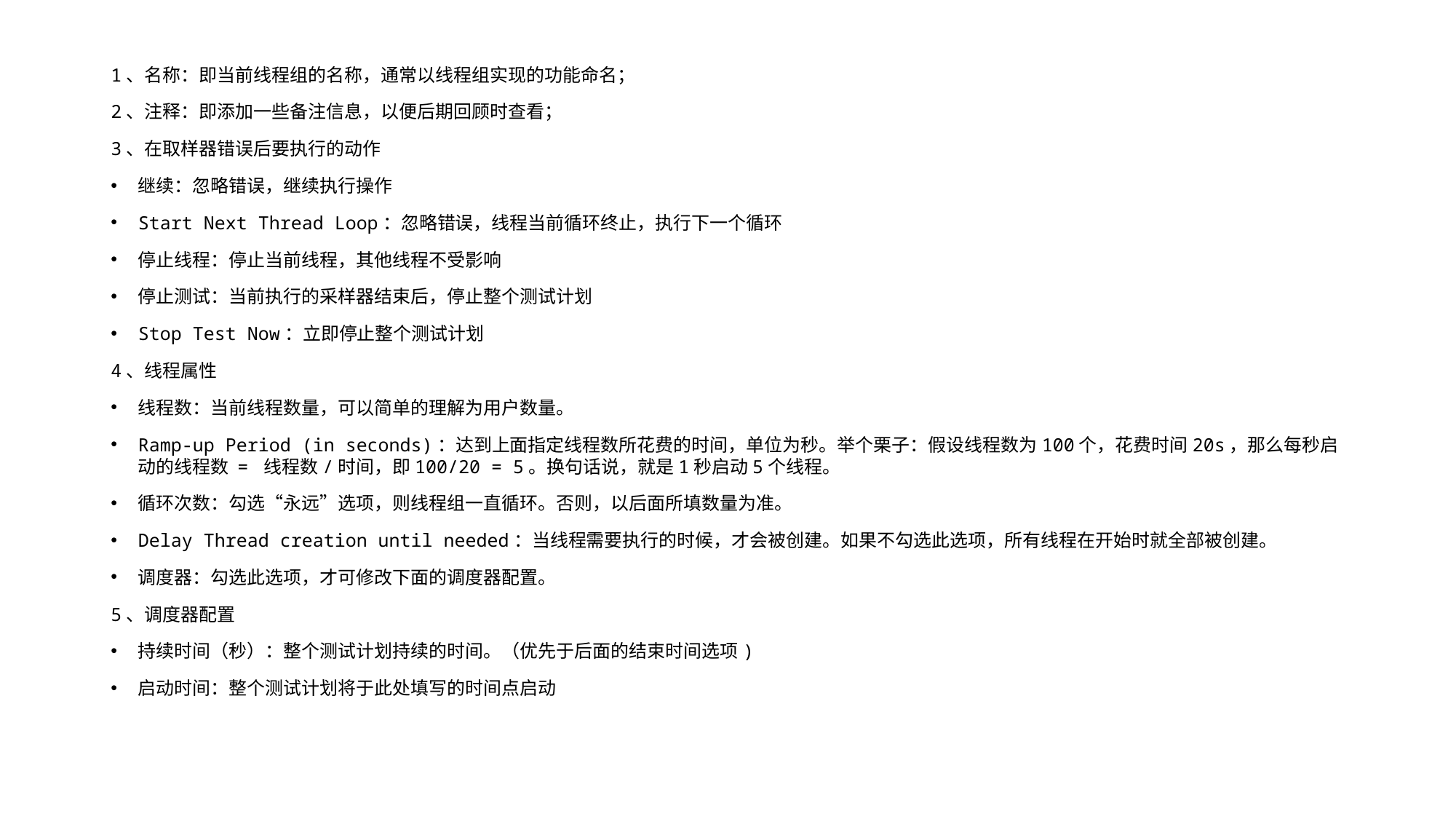

1、名称：即当前线程组的名称，通常以线程组实现的功能命名；
2、注释：即添加一些备注信息，以便后期回顾时查看；
3、在取样器错误后要执行的动作
继续：忽略错误，继续执行操作
Start Next Thread Loop：忽略错误，线程当前循环终止，执行下一个循环
停止线程：停止当前线程，其他线程不受影响
停止测试：当前执行的采样器结束后，停止整个测试计划
Stop Test Now：立即停止整个测试计划
4、线程属性
线程数：当前线程数量，可以简单的理解为用户数量。
Ramp-up Period (in seconds)：达到上面指定线程数所花费的时间，单位为秒。举个栗子：假设线程数为100个，花费时间20s，那么每秒启动的线程数 = 线程数/时间，即100/20 = 5。换句话说，就是1秒启动5个线程。
循环次数：勾选“永远”选项，则线程组一直循环。否则，以后面所填数量为准。
Delay Thread creation until needed：当线程需要执行的时候，才会被创建。如果不勾选此选项，所有线程在开始时就全部被创建。
调度器：勾选此选项，才可修改下面的调度器配置。
5、调度器配置
持续时间（秒）：整个测试计划持续的时间。（优先于后面的结束时间选项)
启动时间：整个测试计划将于此处填写的时间点启动